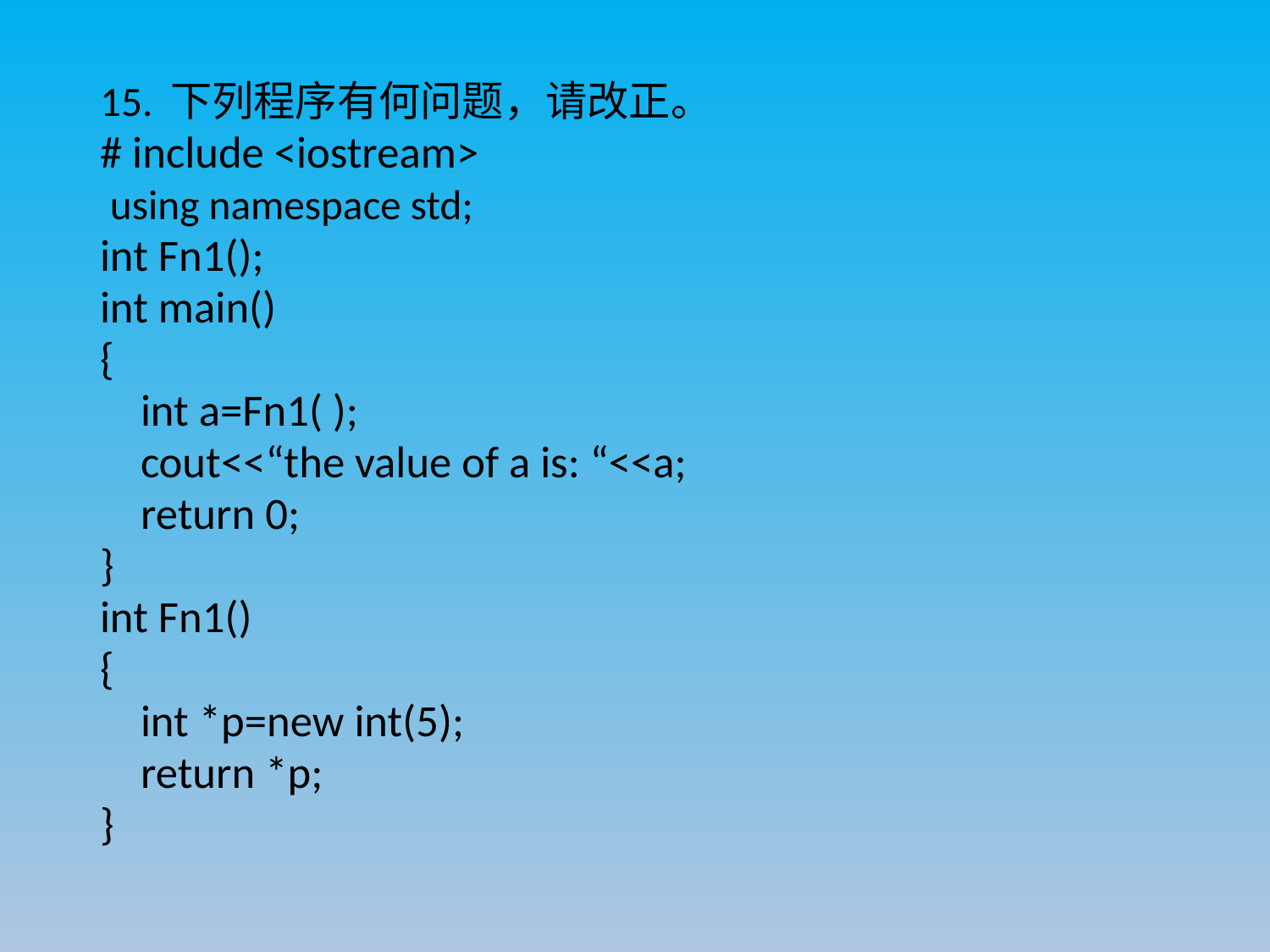

15. 下列程序有何问题，请改正。
# include <iostream>
 using namespace std;
int Fn1();
int main()
{
	int a=Fn1( );
	cout<<“the value of a is: “<<a;
	return 0;
}
int Fn1()
{
	int *p=new int(5);
	return *p;
}
27